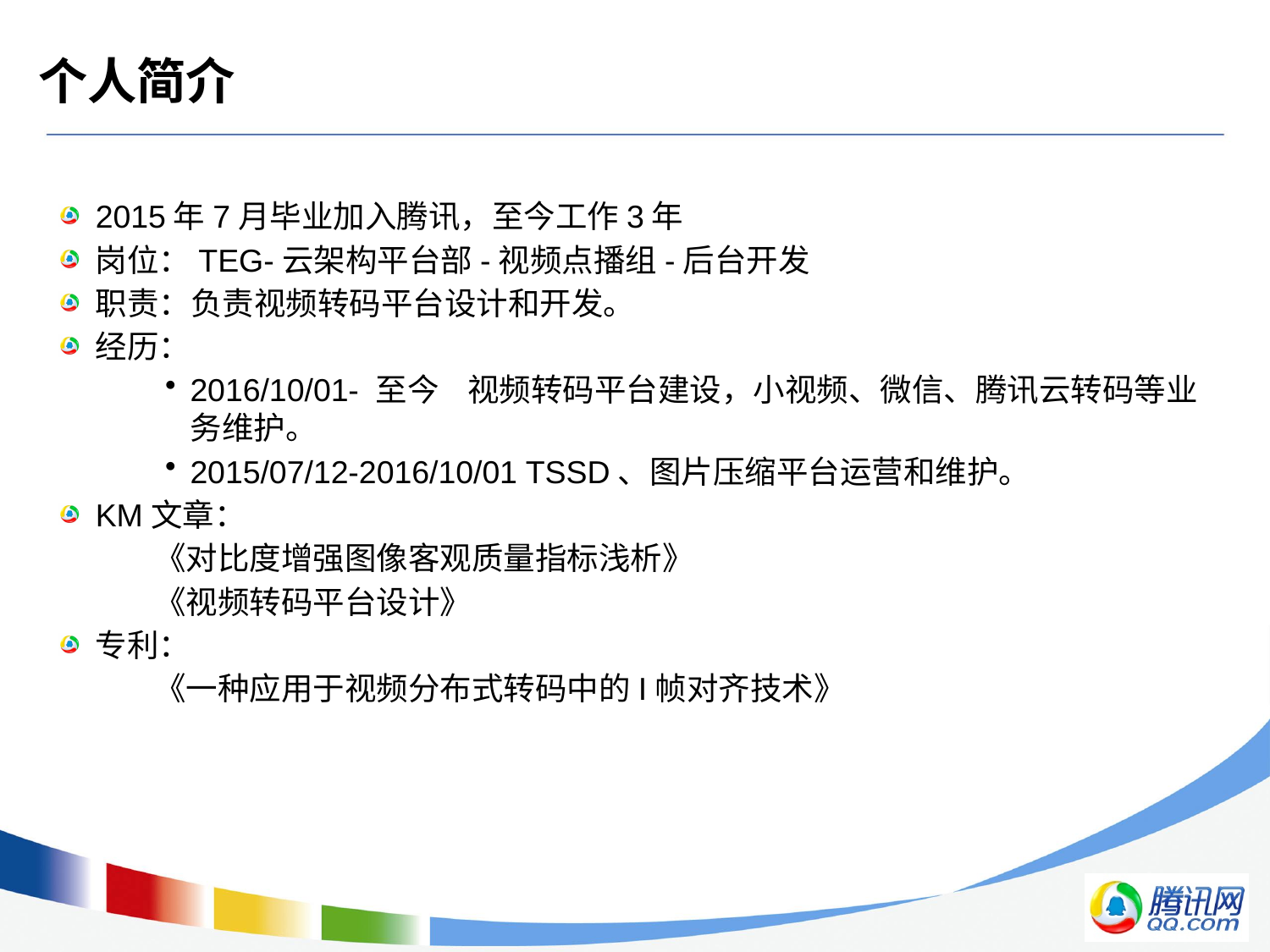

# 个人简介
2015年7月毕业加入腾讯，至今工作3年
岗位：TEG-云架构平台部-视频点播组-后台开发
职责：负责视频转码平台设计和开发。
经历：
2016/10/01- 至今    视频转码平台建设，小视频、微信、腾讯云转码等业务维护。
2015/07/12-2016/10/01 TSSD、图片压缩平台运营和维护。
KM文章：
《对比度增强图像客观质量指标浅析》
《视频转码平台设计》
专利：
《一种应用于视频分布式转码中的I帧对齐技术》